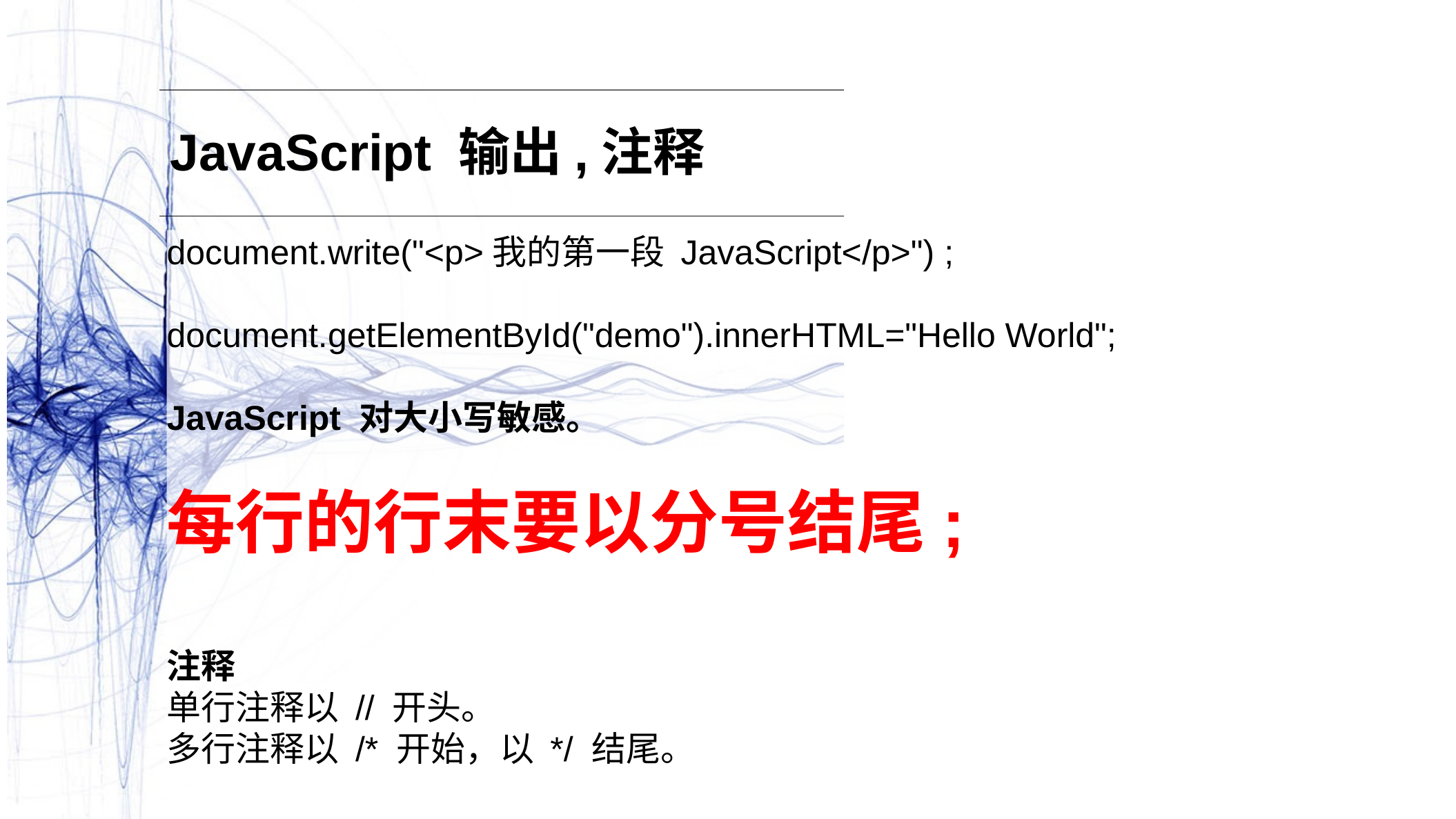

JavaScript 输出,注释

document.write("<p>我的第一段 JavaScript</p>") ;

document.getElementById("demo").innerHTML="Hello World";

JavaScript 对大小写敏感。

每行的行末要以分号结尾;

注释
单行注释以 // 开头。
多行注释以 /* 开始，以 */ 结尾。